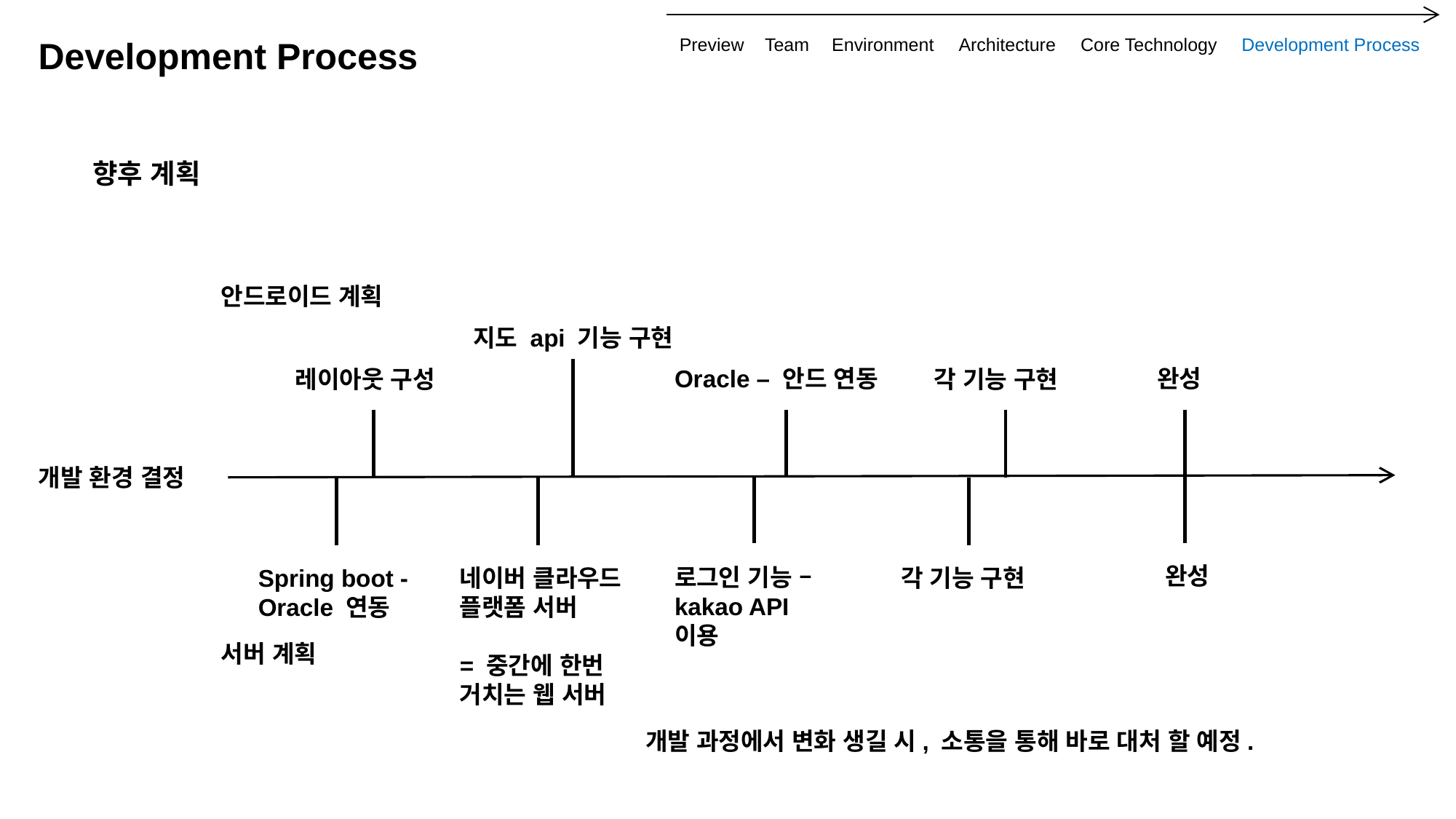

Development Process
Architecture
Development Process
Preview
Team
Environment
Core Technology
향후 계획
안드로이드 계획
지도 api 기능 구현
Oracle – 안드 연동
완성
레이아웃 구성
각 기능 구현
개발 환경 결정
완성
로그인 기능 – kakao API 이용
Spring boot - Oracle 연동
네이버 클라우드 플랫폼 서버

= 중간에 한번 거치는 웹 서버
각 기능 구현
서버 계획
개발 과정에서 변화 생길 시, 소통을 통해 바로 대처 할 예정.